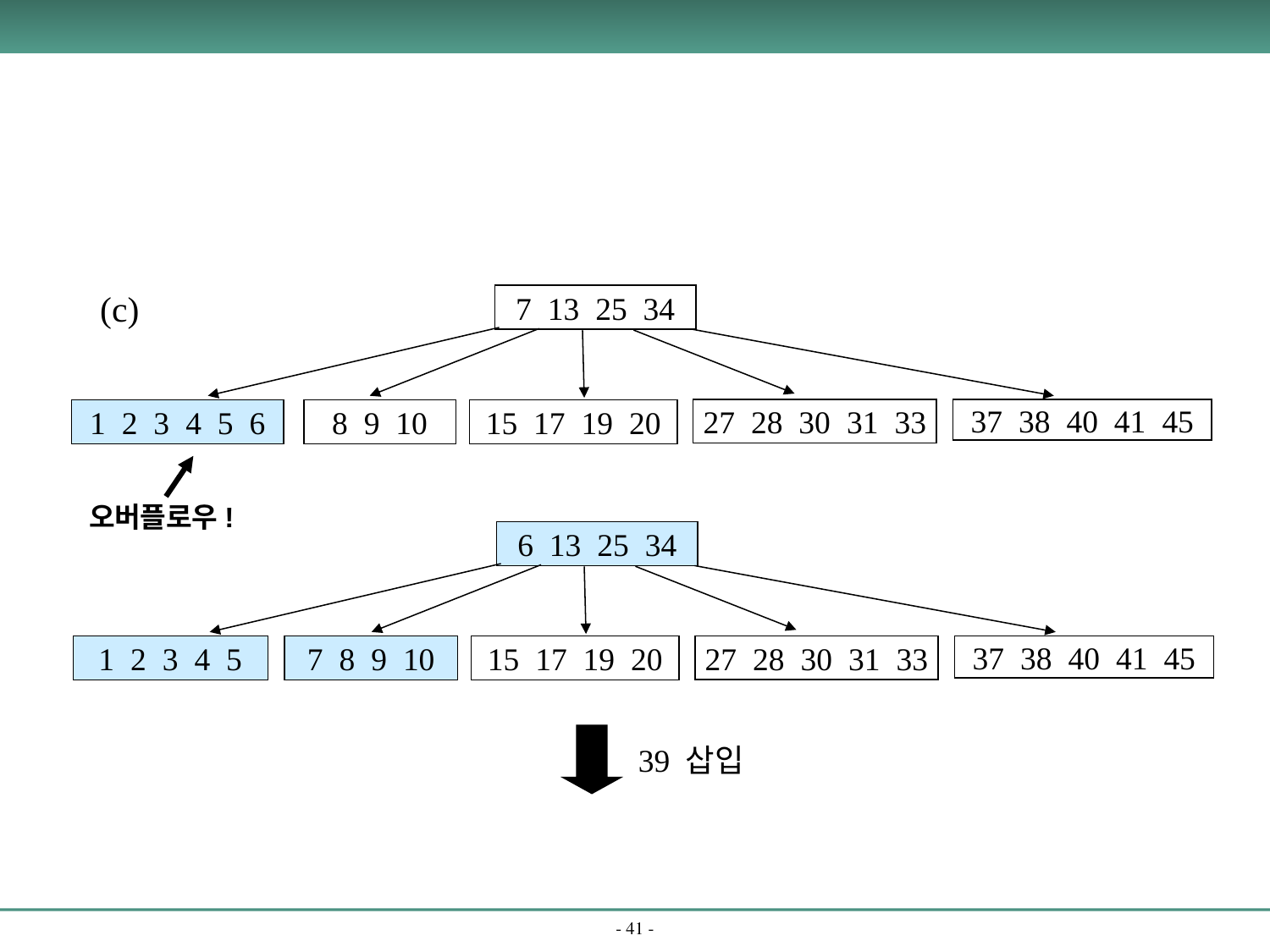

(c)
7  13  25  34

27  28  30  31  33
37  38  40  41  45
1  2  3  4  5  6
8  9  10
15  17  19  20

오버플로우!
6  13  25  34

27  28  30  31  33
37  38  40  41  45
1  2  3  4  5
7  8  9  10
15  17  19  20

39 삽입